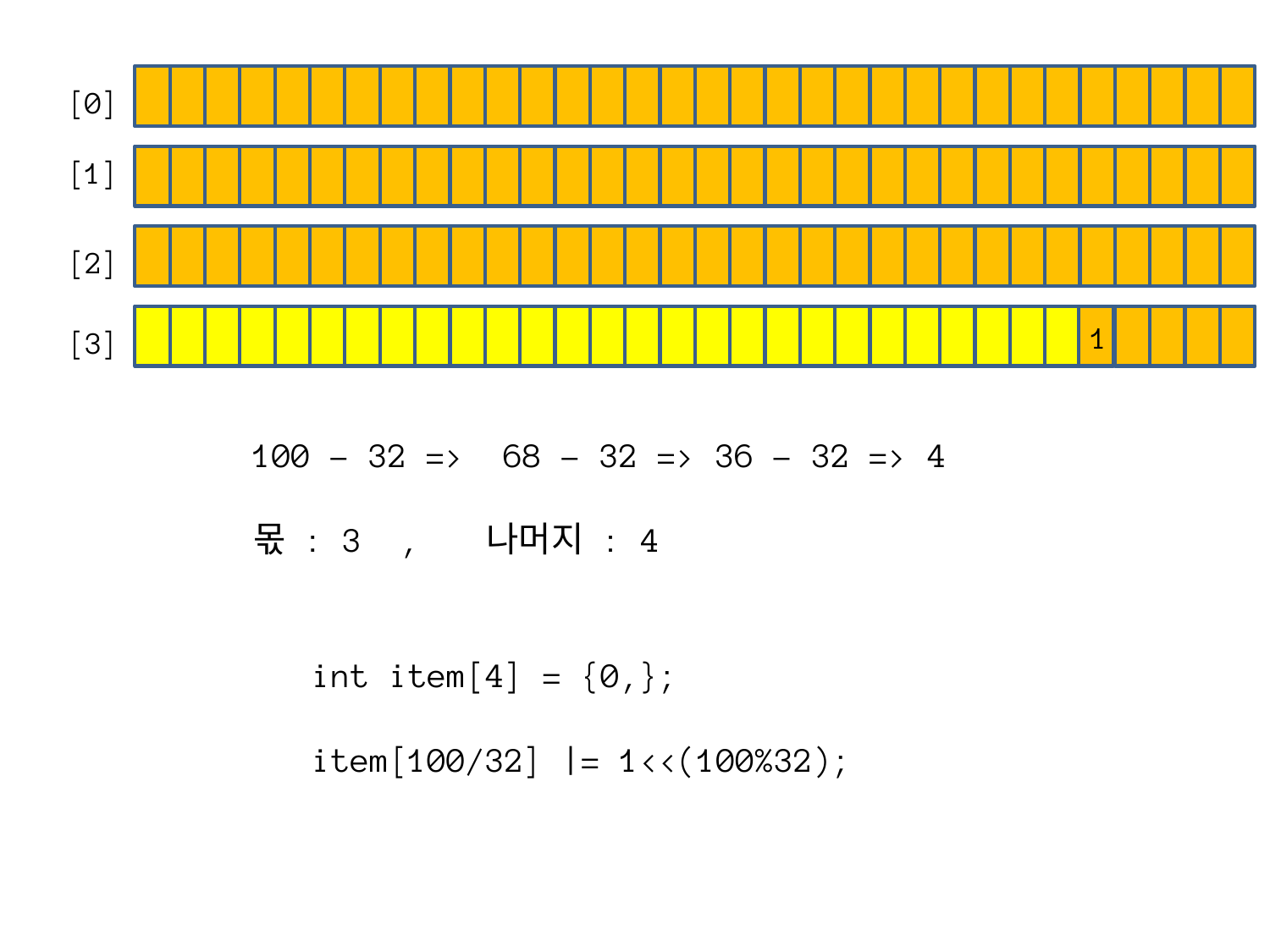

[0]
[1]

[2]

1

[3]
100 - 32 =>  68 - 32 => 36 - 32 => 4

몫 : 3  ,   나머지 : 4
int item[4] = {0,};

item[100/32] |= 1<<(100%32);